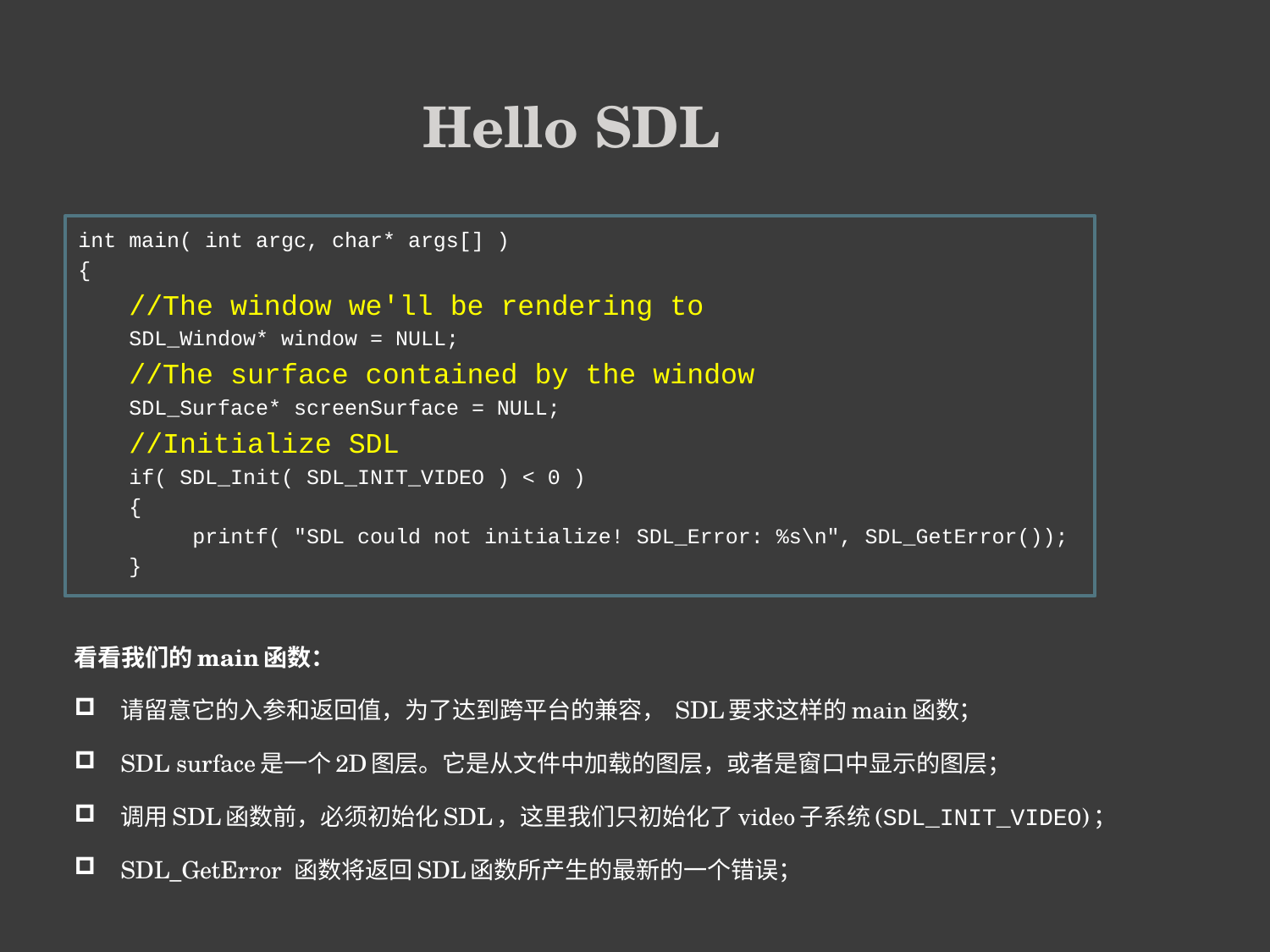

Hello SDL

int main( int argc, char* args[] )
{
    //The window we'll be rendering to
    SDL_Window* window = NULL;
    //The surface contained by the window
    SDL_Surface* screenSurface = NULL;
    //Initialize SDL
    if( SDL_Init( SDL_INIT_VIDEO ) < 0 )
    {
         printf( "SDL could not initialize! SDL_Error: %s\n", SDL_GetError());
    }
看看我们的main函数：
请留意它的入参和返回值，为了达到跨平台的兼容， SDL要求这样的main函数；
SDL surface是一个2D图层。它是从文件中加载的图层，或者是窗口中显示的图层；
调用SDL函数前，必须初始化SDL，这里我们只初始化了video子系统(SDL_INIT_VIDEO)；
SDL_GetError 函数将返回SDL函数所产生的最新的一个错误；